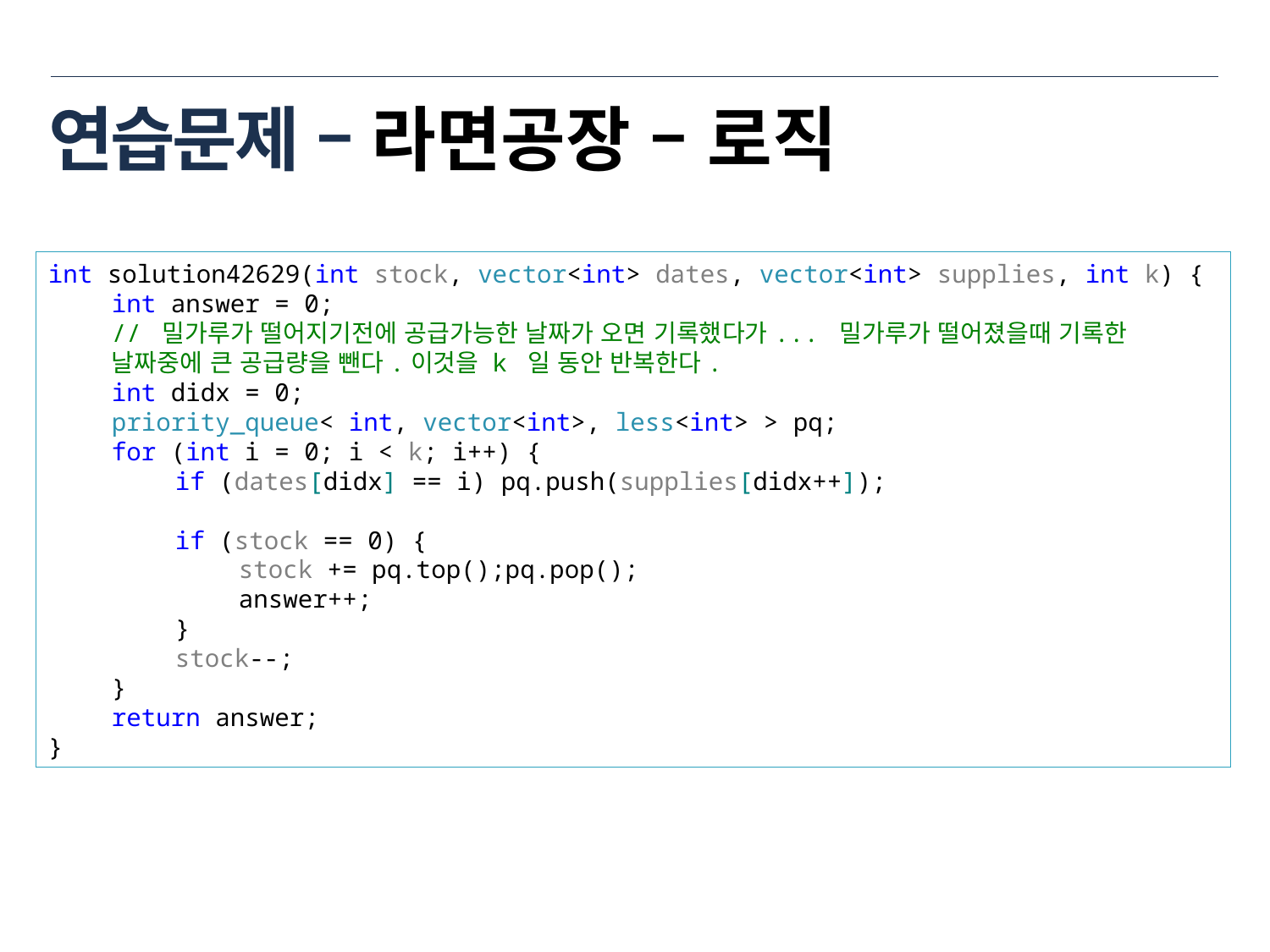

연습문제 – 라면공장 – 로직
int solution42629(int stock, vector<int> dates, vector<int> supplies, int k) {
int answer = 0;
// 밀가루가 떨어지기전에 공급가능한 날짜가 오면 기록했다가... 밀가루가 떨어졌을때 기록한 날짜중에 큰 공급량을 뺀다.이것을 k 일 동안 반복한다.
int didx = 0;
priority_queue< int, vector<int>, less<int> > pq;
for (int i = 0; i < k; i++) {
if (dates[didx] == i) pq.push(supplies[didx++]);

if (stock == 0) {
stock += pq.top();pq.pop();
answer++;
}
stock--;
}
return answer;
}